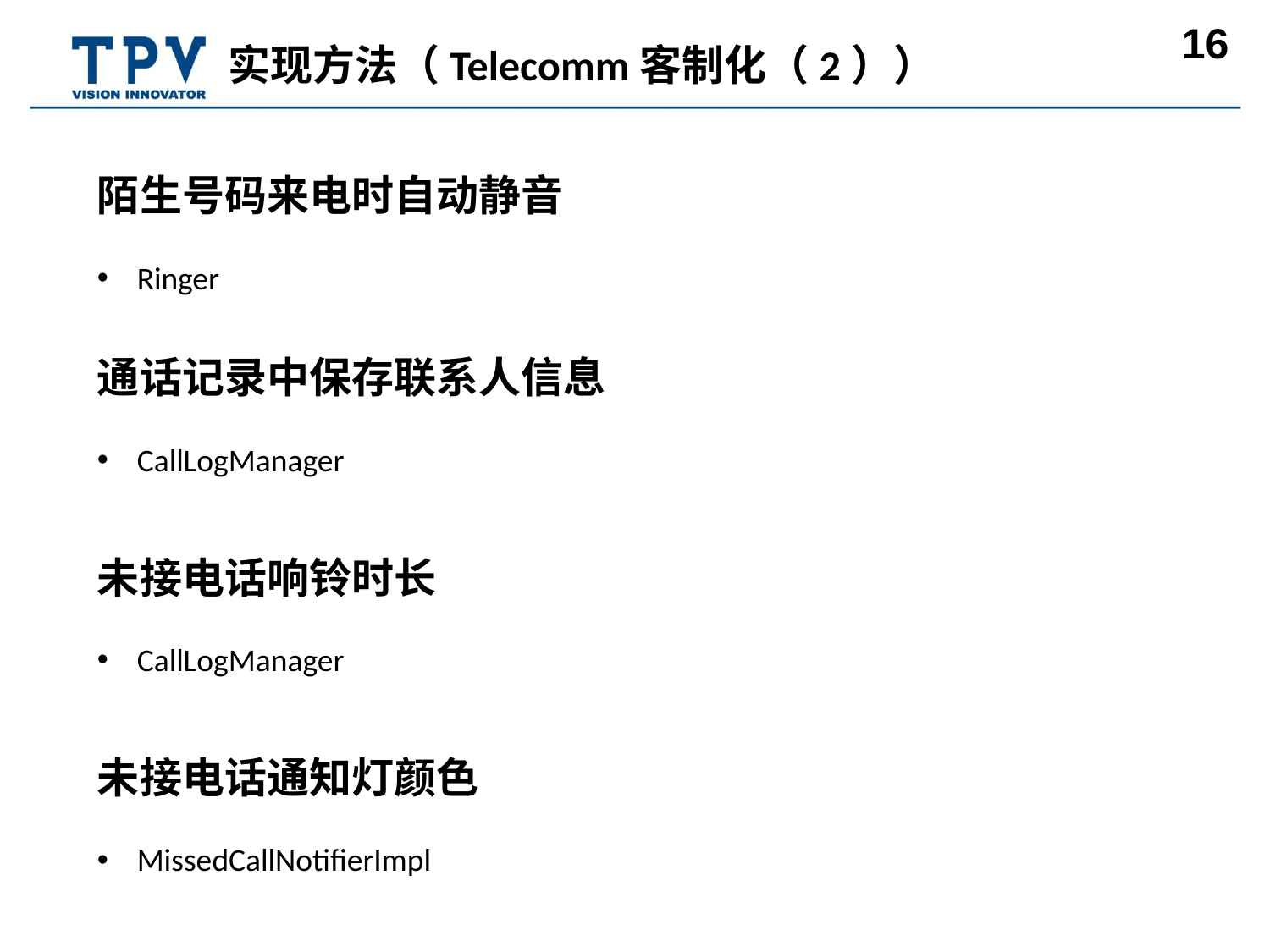

实现方法（Telecomm客制化（2））
陌生号码来电时自动静音

Ringer
通话记录中保存联系人信息

CallLogManager
未接电话响铃时长

CallLogManager
未接电话通知灯颜色

MissedCallNotifierImpl